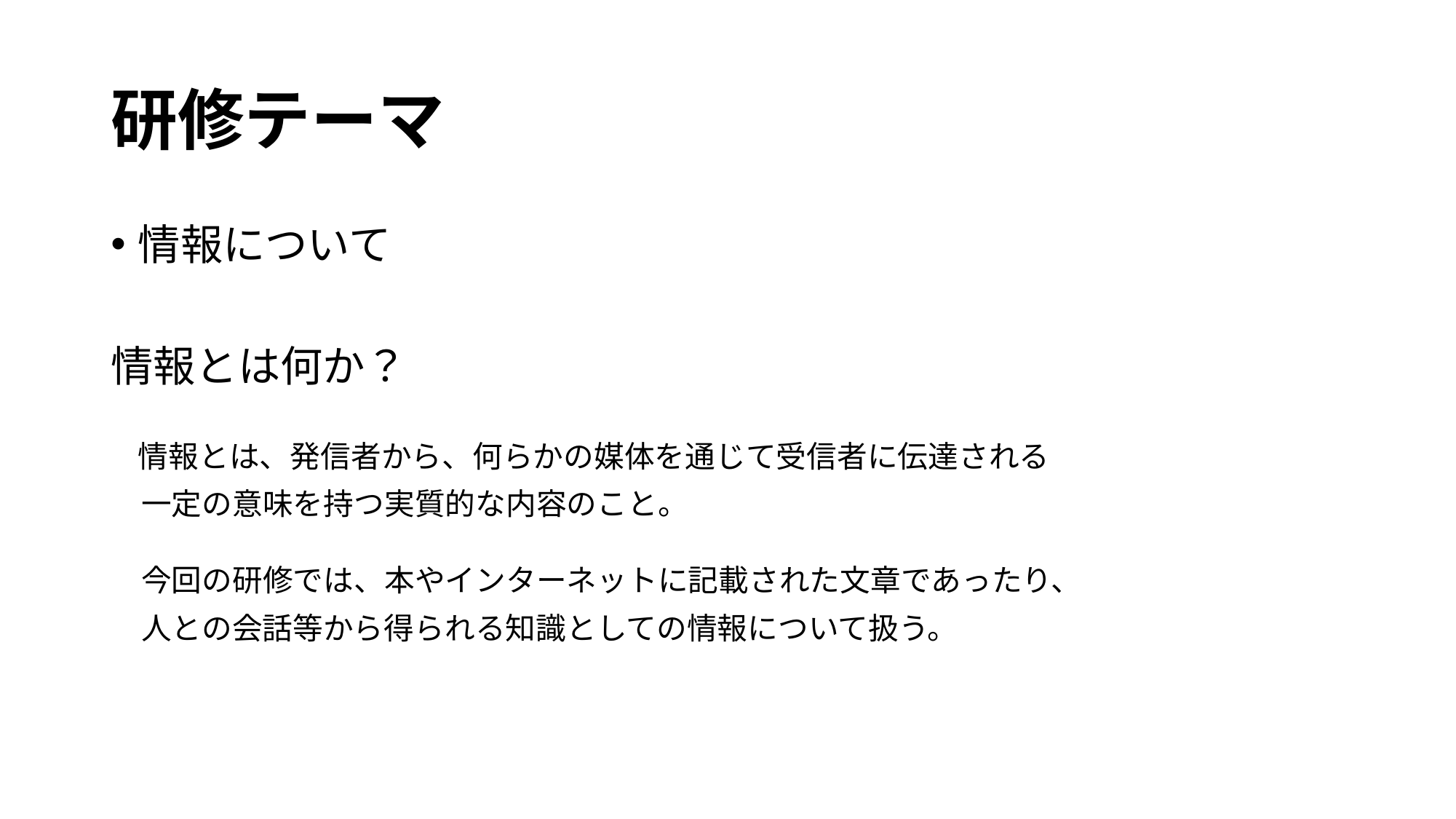

# 研修テーマ
情報について

情報とは何か？

　情報とは、発信者から、何らかの媒体を通じて受信者に伝達される
　一定の意味を持つ実質的な内容のこと。

　今回の研修では、本やインターネットに記載された文章であったり、
　人との会話等から得られる知識としての情報について扱う。